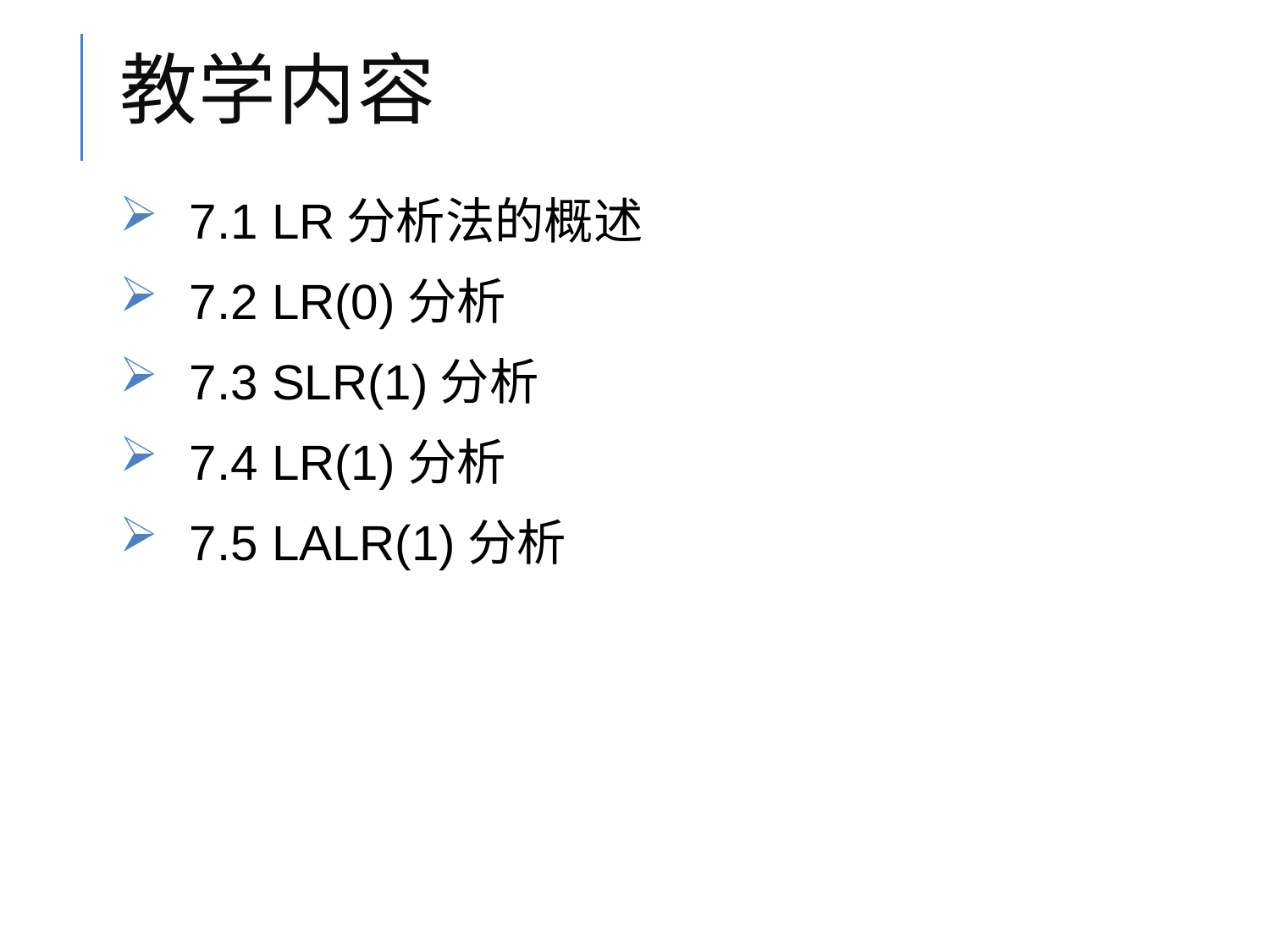

# 教学内容
7.1 LR分析法的概述
7.2 LR(0)分析
7.3 SLR(1)分析
7.4 LR(1)分析
7.5 LALR(1)分析
6